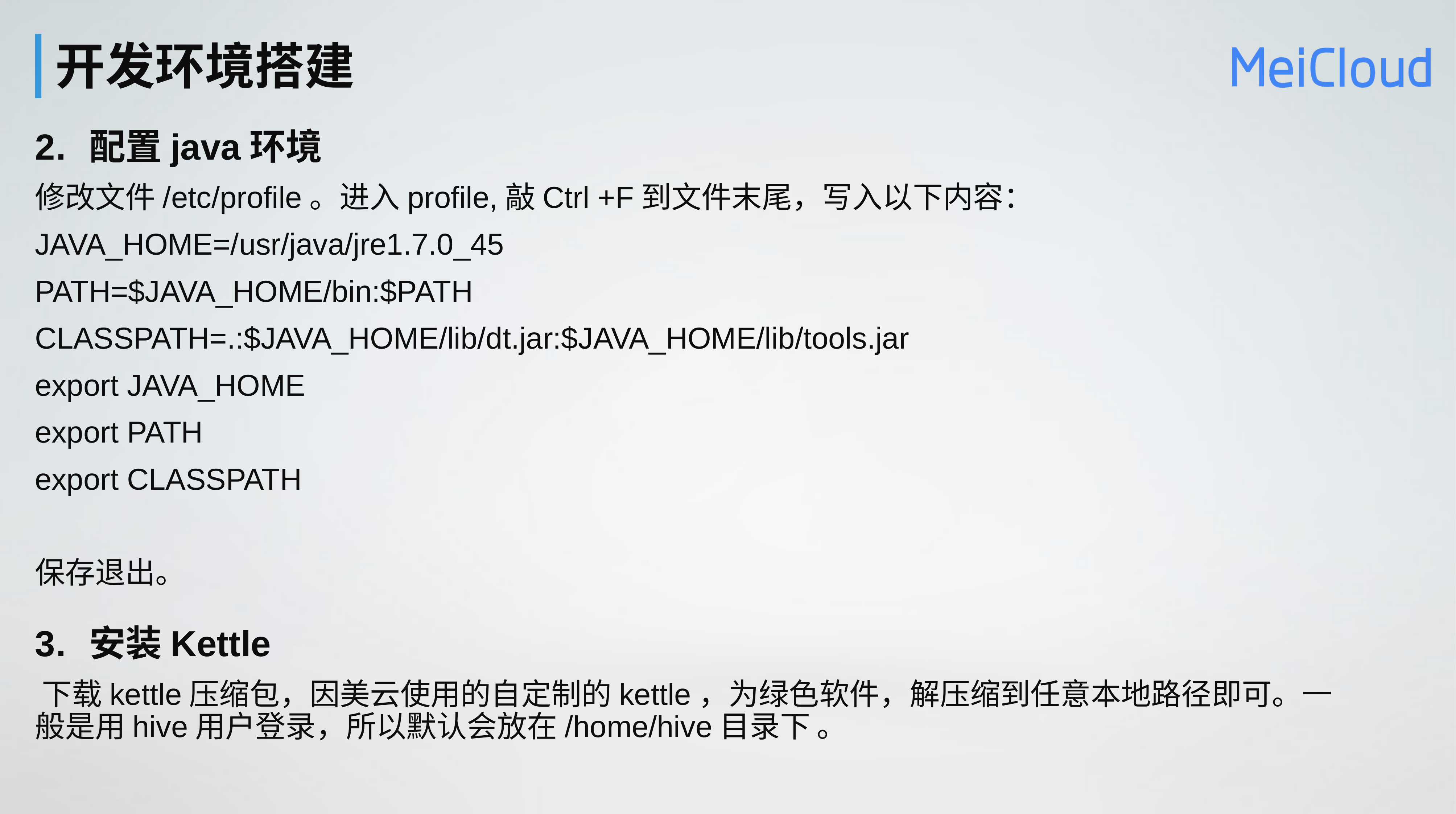

# 开发环境搭建
配置java环境
修改文件/etc/profile。进入profile,敲Ctrl +F到文件末尾，写入以下内容：
JAVA_HOME=/usr/java/jre1.7.0_45
PATH=$JAVA_HOME/bin:$PATH
CLASSPATH=.:$JAVA_HOME/lib/dt.jar:$JAVA_HOME/lib/tools.jar
export JAVA_HOME
export PATH
export CLASSPATH

保存退出。

安装Kettle
下载kettle压缩包，因美云使用的自定制的kettle，为绿色软件，解压缩到任意本地路径即可。一般是用hive用户登录，所以默认会放在/home/hive目录下 。